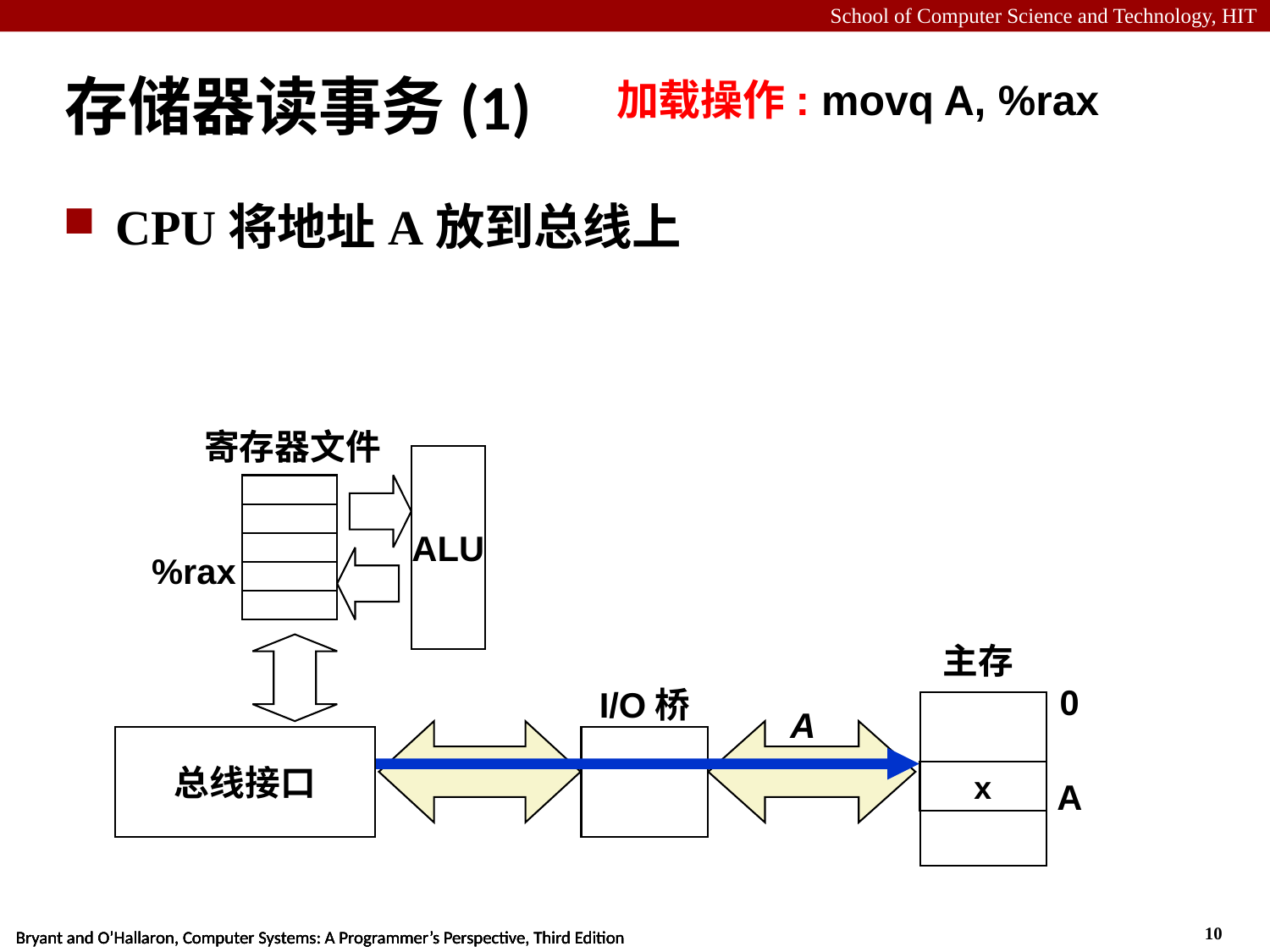

# 存储器读事务(1)
加载操作: movq A, %rax
CPU将地址A放到总线上

寄存器文件
ALU

%rax

主存

0
I/O桥
A

总线接口

A
x